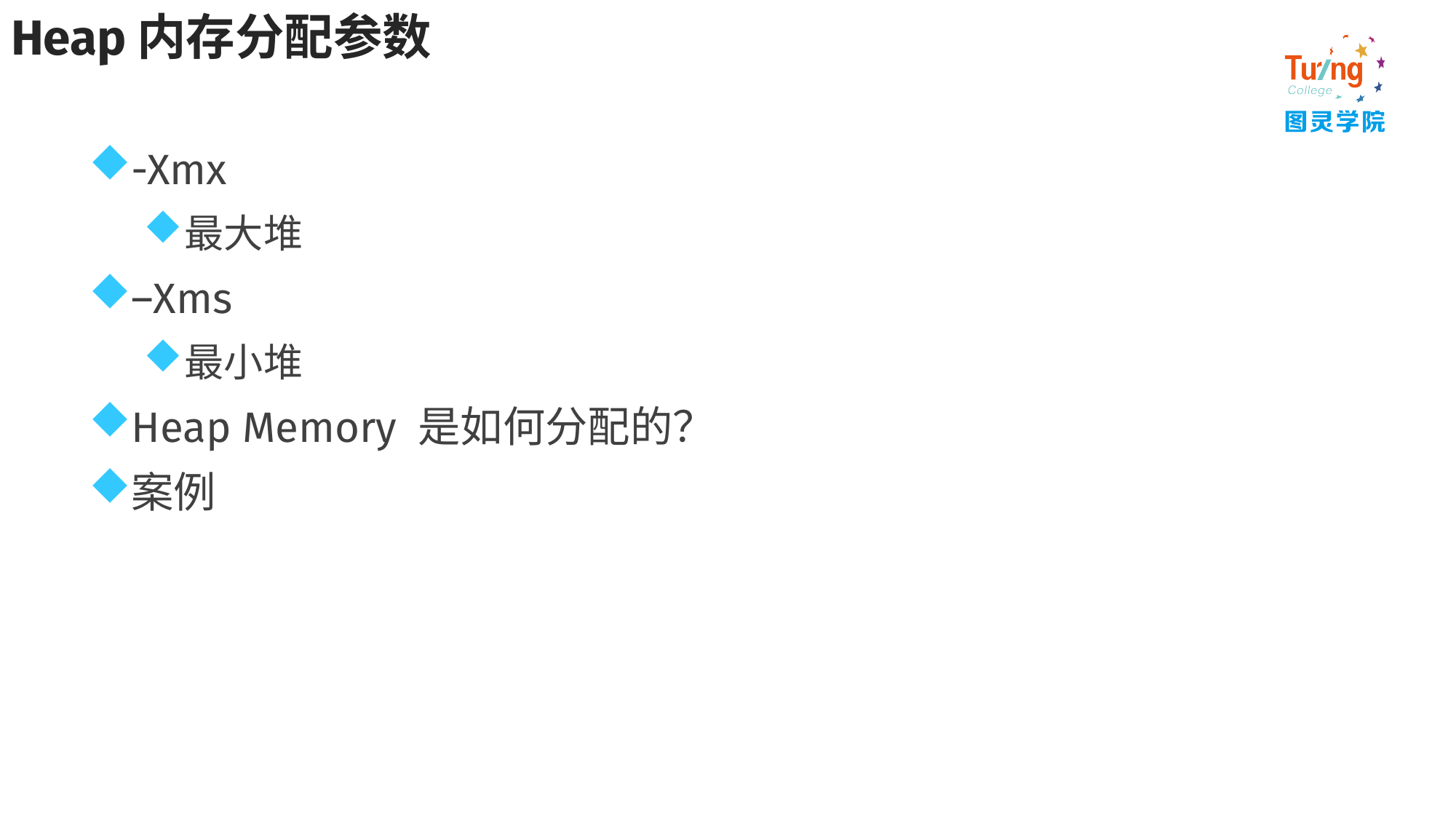

# Heap内存分配参数
-Xmx
最大堆
–Xms
最小堆
Heap Memory 是如何分配的？
案例